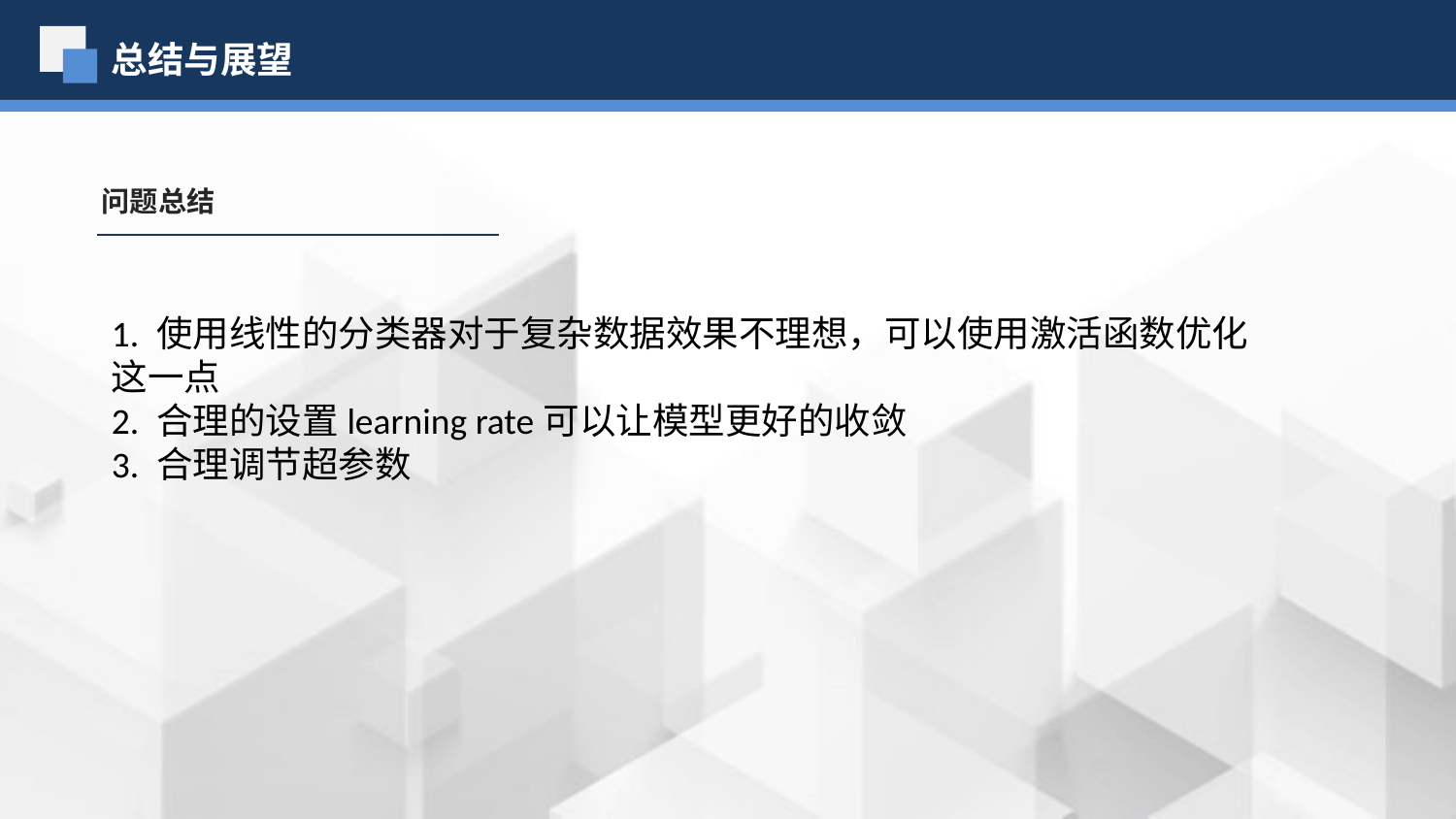

总结与展望

问题总结
1. 使用线性的分类器对于复杂数据效果不理想，可以使用激活函数优化这一点
2. 合理的设置learning rate可以让模型更好的收敛
3. 合理调节超参数